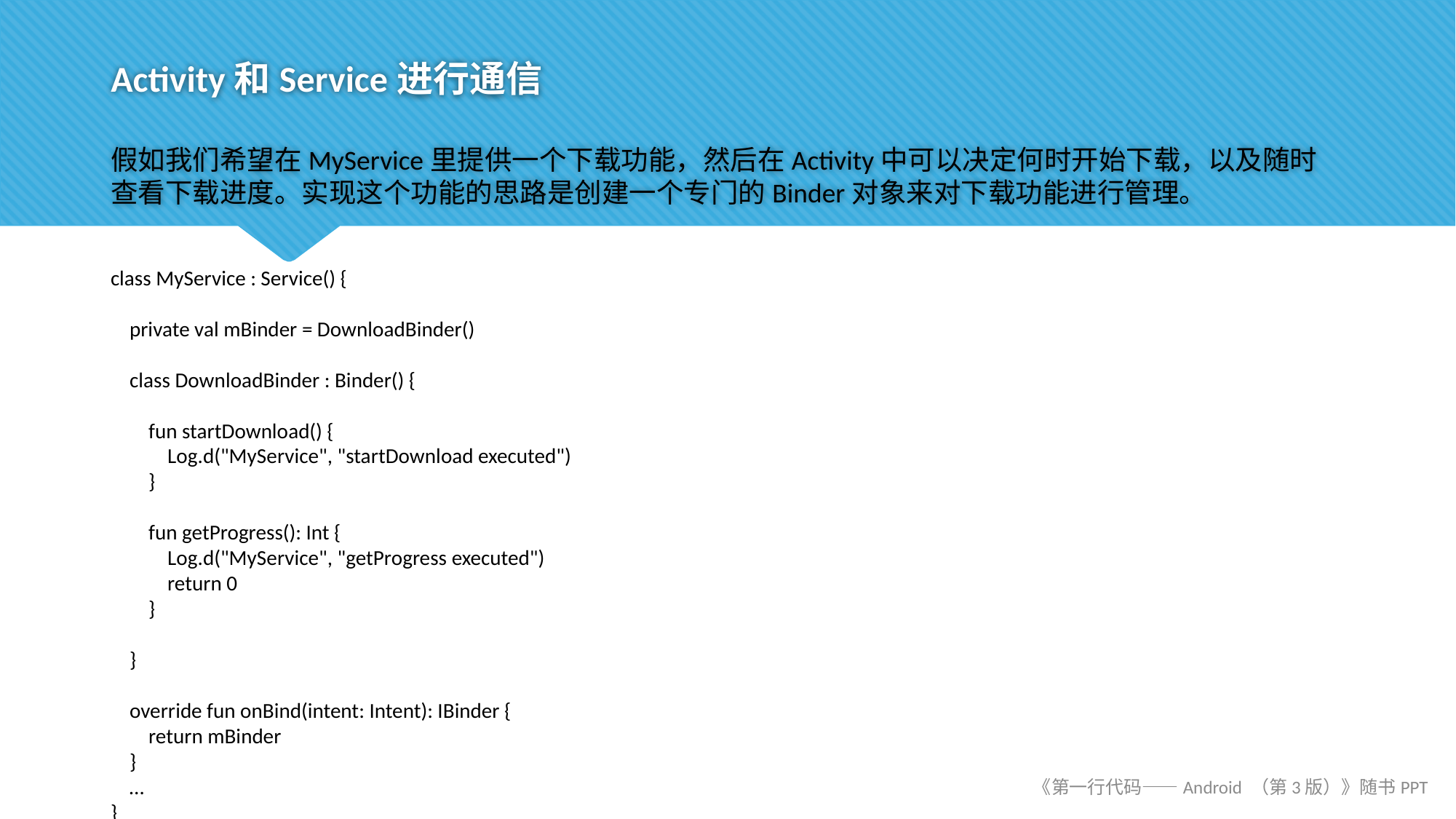

# Activity和Service进行通信
假如我们希望在MyService里提供一个下载功能，然后在Activity中可以决定何时开始下载，以及随时查看下载进度。实现这个功能的思路是创建一个专门的Binder对象来对下载功能进行管理。
class MyService : Service() {

    private val mBinder = DownloadBinder()

    class DownloadBinder : Binder() {

        fun startDownload() {
            Log.d("MyService", "startDownload executed")
        }

        fun getProgress(): Int {
            Log.d("MyService", "getProgress executed")
            return 0
        }

    }

    override fun onBind(intent: Intent): IBinder {
        return mBinder
    }
    …
}